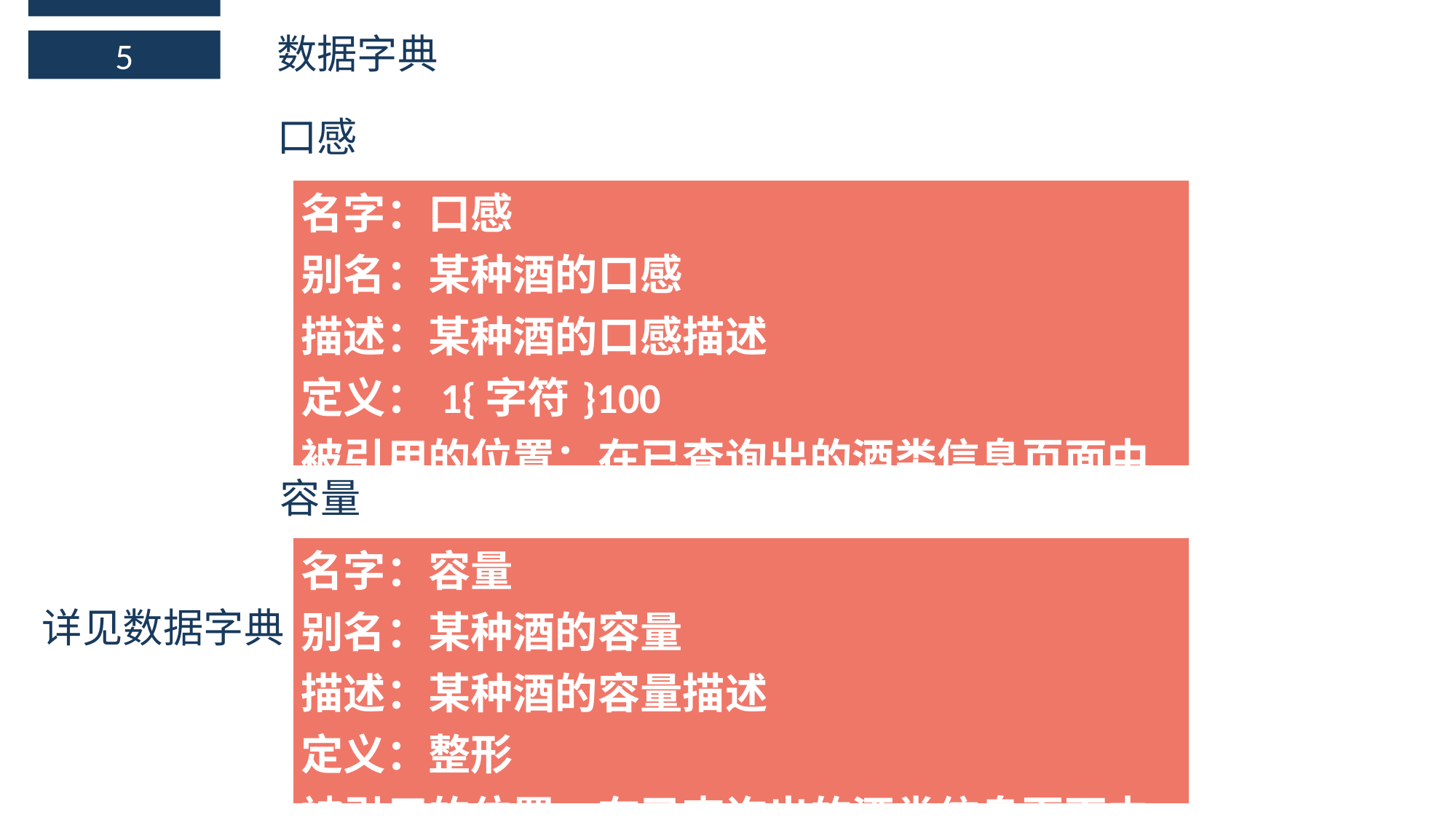

数据字典
5
口感
| 名字：口感 别名：某种酒的口感 描述：某种酒的口感描述 定义：1{字符}100 被引用的位置：在已查询出的酒类信息页面中 |
| --- |
容量
| 名字：容量 别名：某种酒的容量 描述：某种酒的容量描述 定义：整形 被引用的位置：在已查询出的酒类信息页面中 |
| --- |
详见数据字典